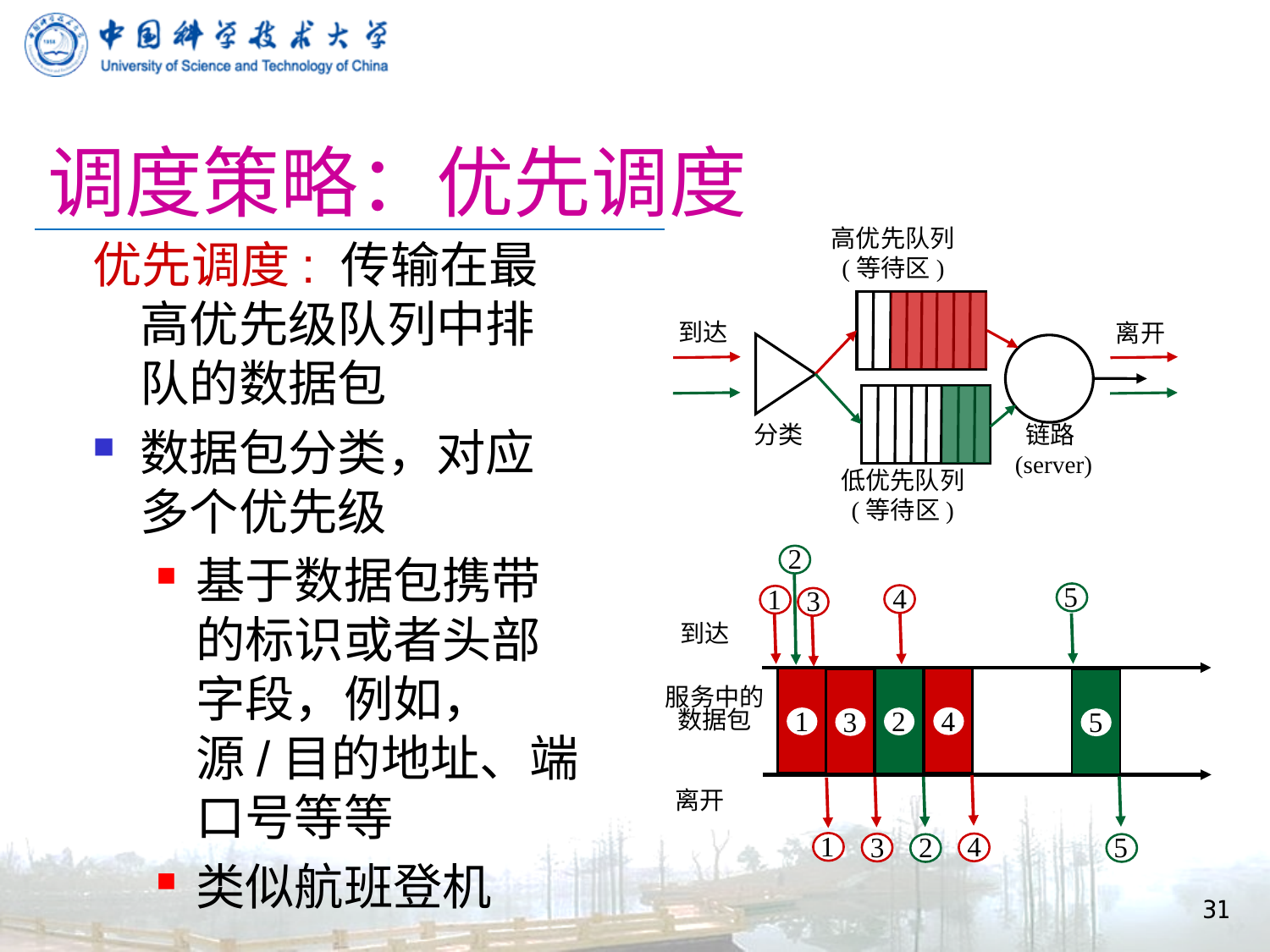

# 调度策略：优先调度
高优先队列
(等待区)

到达
离开
分类
链路
 (server)
低优先队列
(等待区)
优先调度: 传输在最高优先级队列中排队的数据包
数据包分类，对应多个优先级
基于数据包携带的标识或者头部字段，例如，源/目的地址、端口号等等
类似航班登机
2

5

4

1

3

到达

4

1

2

3

5

服务中的数据包
4

5

2

3

1

离开
31